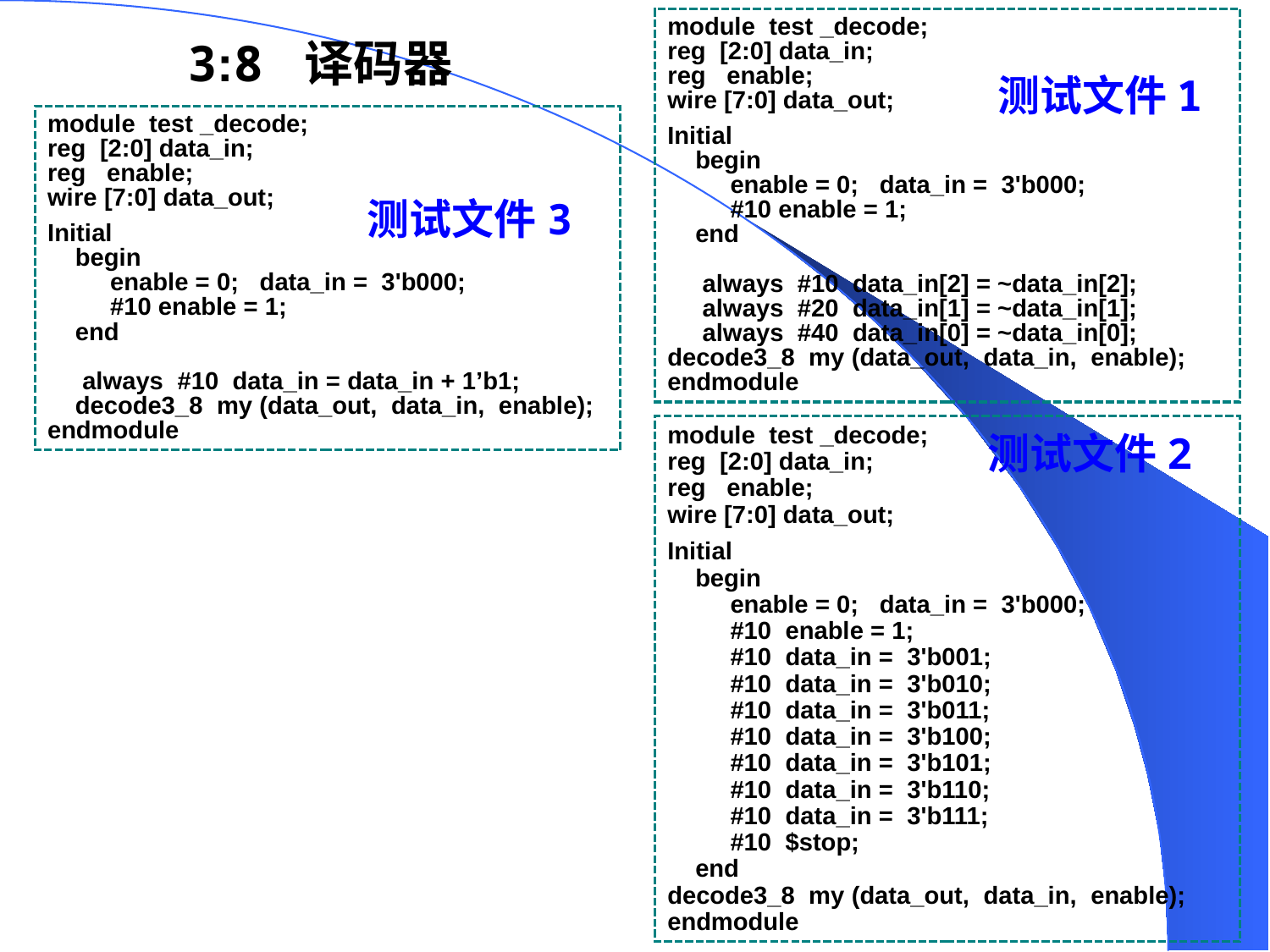

module  test _decode;
reg  [2:0] data_in;
reg   enable;
wire [7:0] data_out;
Initial
    begin
         enable = 0;   data_in =  3'b000;
         #10 enable = 1;
    end

     always  #10  data_in[2] = ~data_in[2];
     always  #20  data_in[1] = ~data_in[1];
     always  #40  data_in[0] = ~data_in[0];
decode3_8  my (data_out,  data_in,  enable);
endmodule
3:8 译码器
测试文件1
module  test _decode;
reg  [2:0] data_in;
reg   enable;
wire [7:0] data_out;
Initial
    begin
         enable = 0;   data_in =  3'b000;
         #10 enable = 1;
    end

     always  #10  data_in = data_in + 1’b1;
    decode3_8  my (data_out,  data_in,  enable);
endmodule
测试文件3
module  test _decode;
reg  [2:0] data_in;
reg   enable;
wire [7:0] data_out;
Initial
    begin
         enable = 0;   data_in =  3'b000;
         #10  enable = 1;
         #10  data_in =  3'b001;
         #10  data_in =  3'b010;
         #10  data_in =  3'b011;
         #10  data_in =  3'b100;
         #10  data_in =  3'b101;
         #10  data_in =  3'b110;
         #10  data_in =  3'b111;
         #10  $stop;
    end
decode3_8  my (data_out,  data_in,  enable);
endmodule
测试文件2